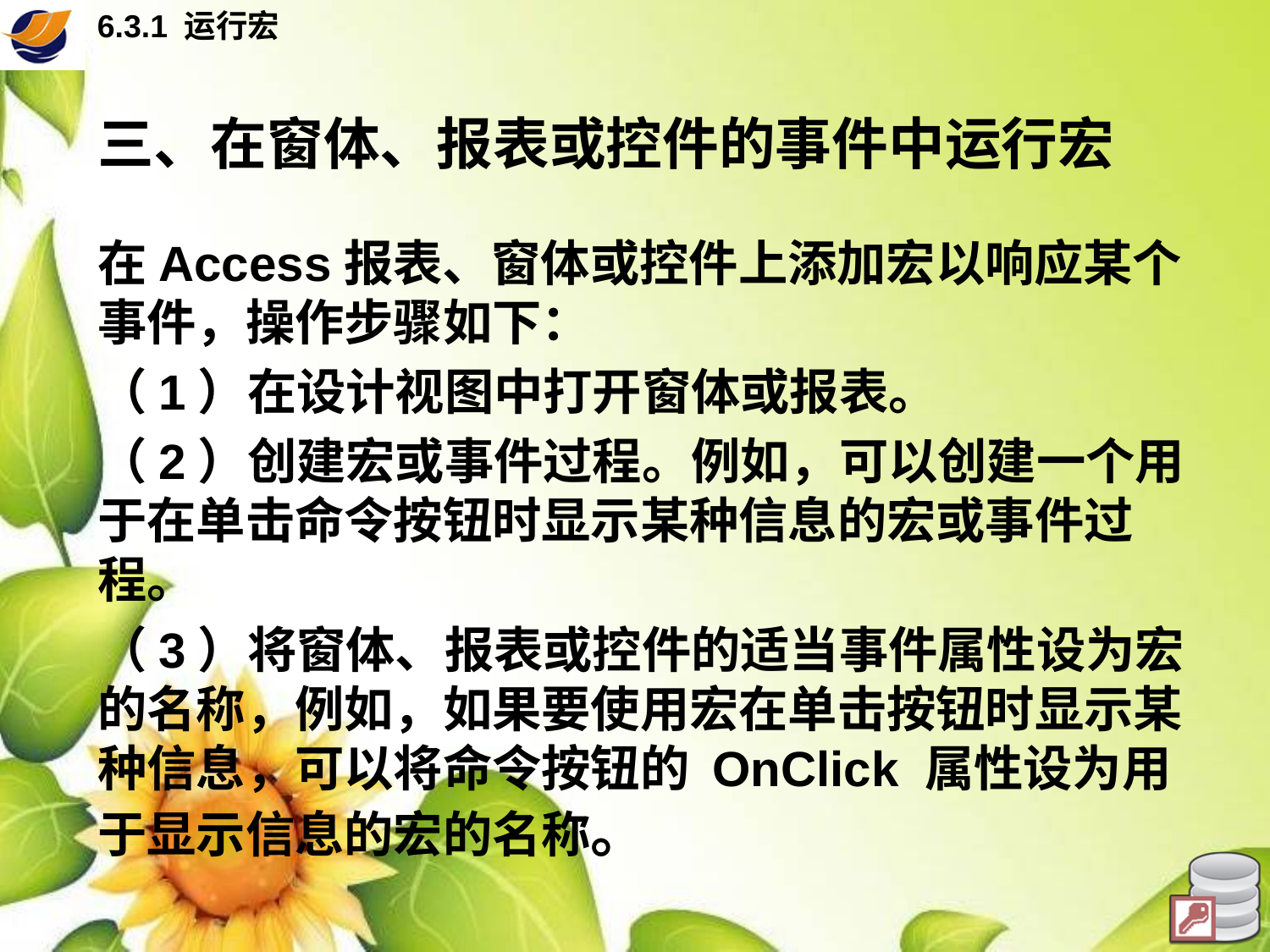

6.3.1 运行宏
# 三、在窗体、报表或控件的事件中运行宏
在Access报表、窗体或控件上添加宏以响应某个事件，操作步骤如下：
（1）在设计视图中打开窗体或报表。
（2）创建宏或事件过程。例如，可以创建一个用于在单击命令按钮时显示某种信息的宏或事件过程。
（3）将窗体、报表或控件的适当事件属性设为宏的名称，例如，如果要使用宏在单击按钮时显示某种信息，可以将命令按钮的 OnClick 属性设为用于显示信息的宏的名称。